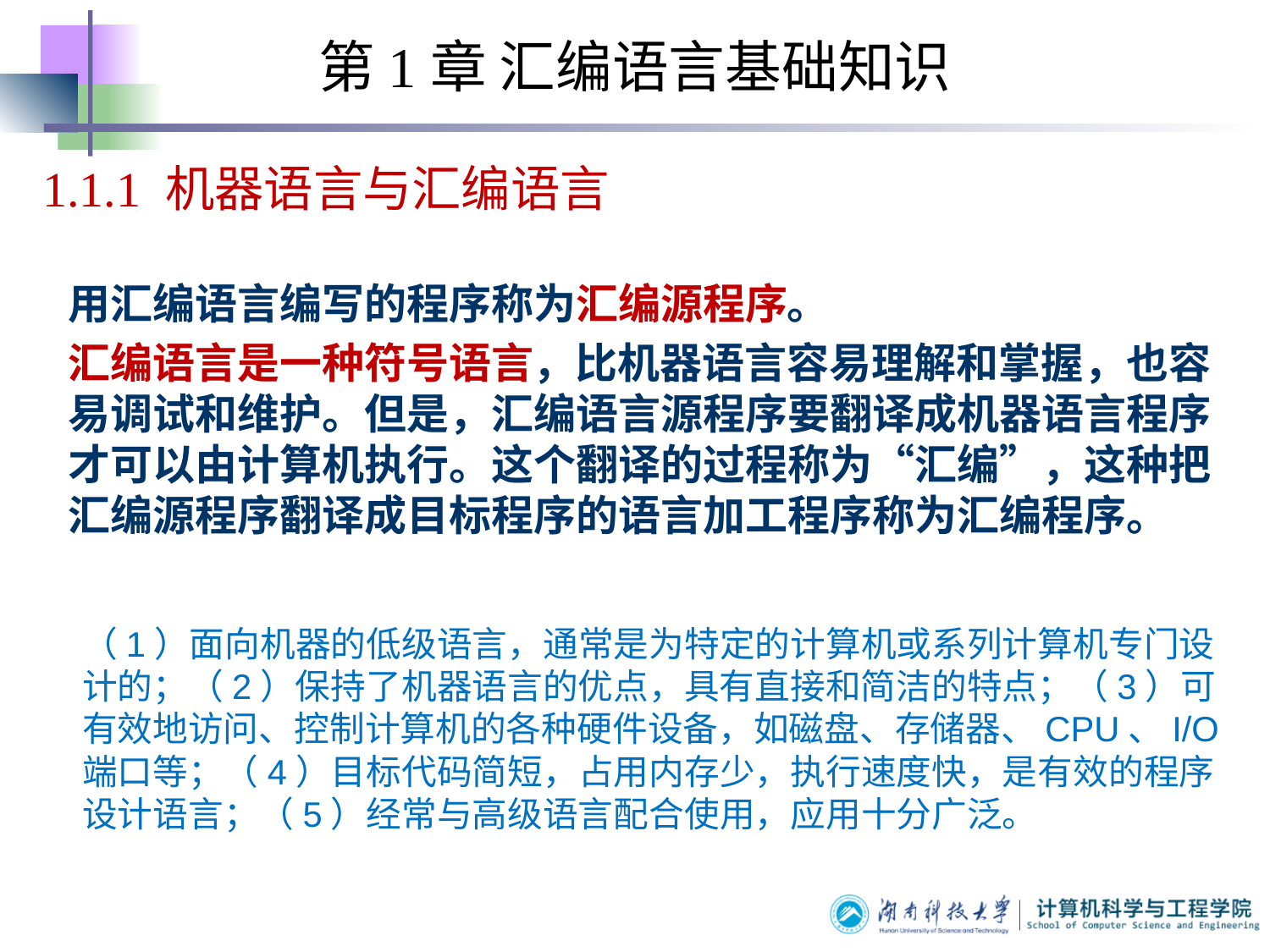

第1章 汇编语言基础知识
1.1.1 机器语言与汇编语言
用汇编语言编写的程序称为汇编源程序。
汇编语言是一种符号语言，比机器语言容易理解和掌握，也容易调试和维护。但是，汇编语言源程序要翻译成机器语言程序才可以由计算机执行。这个翻译的过程称为“汇编”，这种把汇编源程序翻译成目标程序的语言加工程序称为汇编程序。
（1）面向机器的低级语言，通常是为特定的计算机或系列计算机专门设计的；（2）保持了机器语言的优点，具有直接和简洁的特点；（3）可有效地访问、控制计算机的各种硬件设备，如磁盘、存储器、CPU、I/O端口等；（4）目标代码简短，占用内存少，执行速度快，是有效的程序设计语言；（5）经常与高级语言配合使用，应用十分广泛。